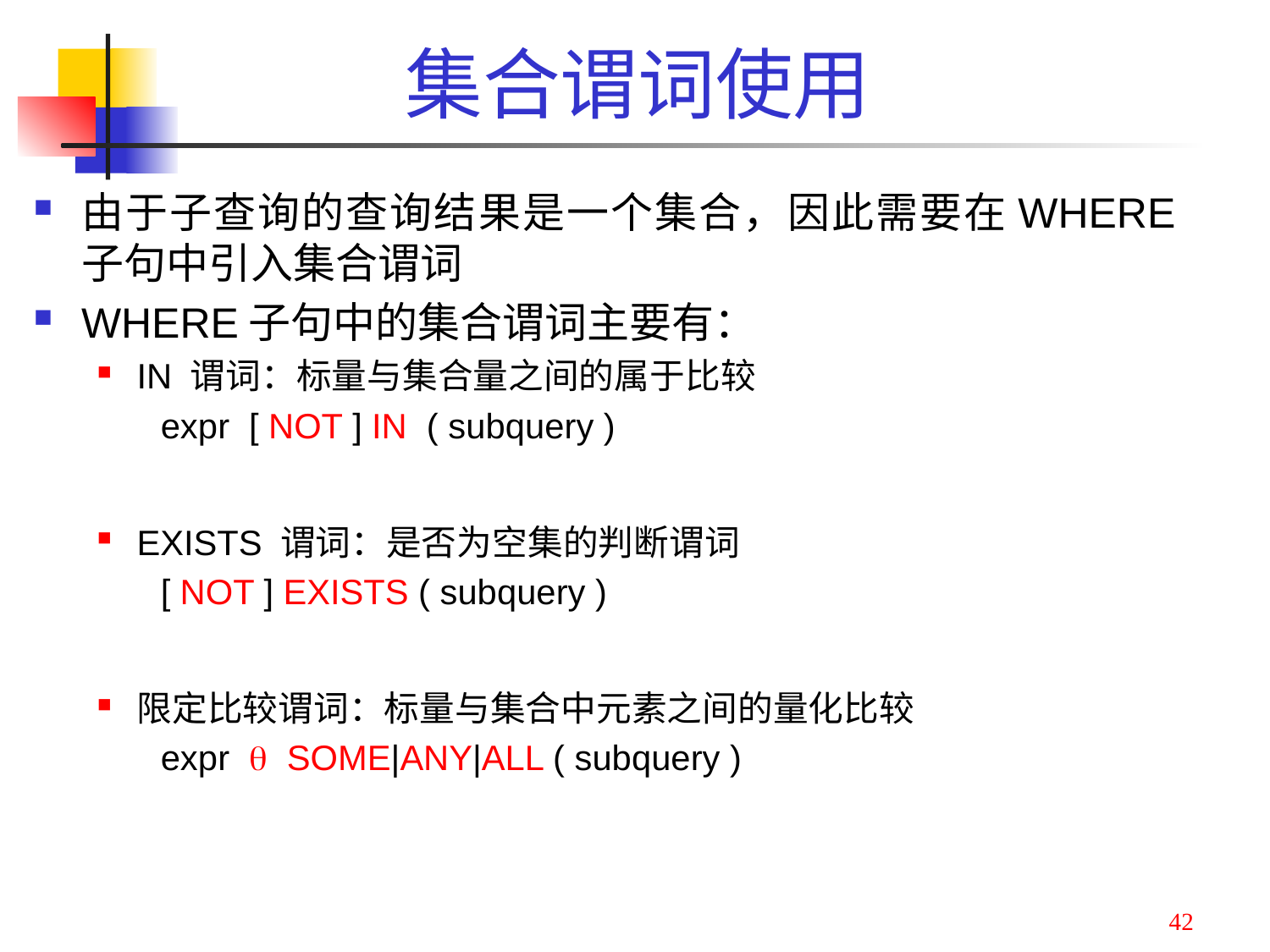

# 集合谓词使用
由于子查询的查询结果是一个集合，因此需要在WHERE子句中引入集合谓词
WHERE子句中的集合谓词主要有：
IN 谓词：标量与集合量之间的属于比较
expr  [ NOT ] IN  ( subquery )

EXISTS 谓词：是否为空集的判断谓词
[ NOT ] EXISTS ( subquery )

限定比较谓词：标量与集合中元素之间的量化比较
expr  θ  SOME|ANY|ALL ( subquery )

42